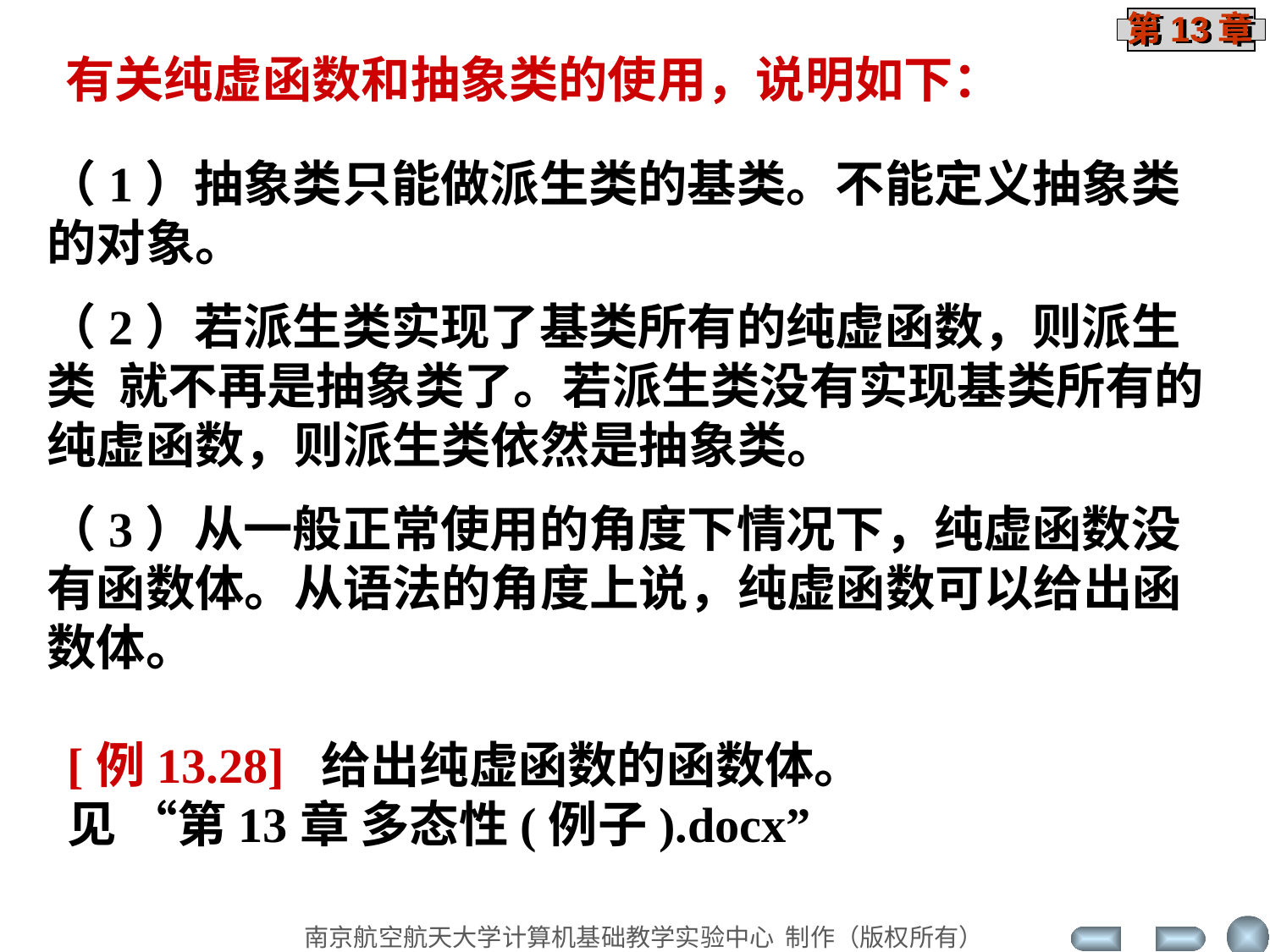

有关纯虚函数和抽象类的使用，说明如下：
（1）抽象类只能做派生类的基类。不能定义抽象类的对象。
（2）若派生类实现了基类所有的纯虚函数，则派生类  就不再是抽象类了。若派生类没有实现基类所有的纯虚函数，则派生类依然是抽象类。
（3）从一般正常使用的角度下情况下，纯虚函数没有函数体。从语法的角度上说，纯虚函数可以给出函数体。

[例13.28]  给出纯虚函数的函数体。
见 “第13章 多态性(例子).docx”